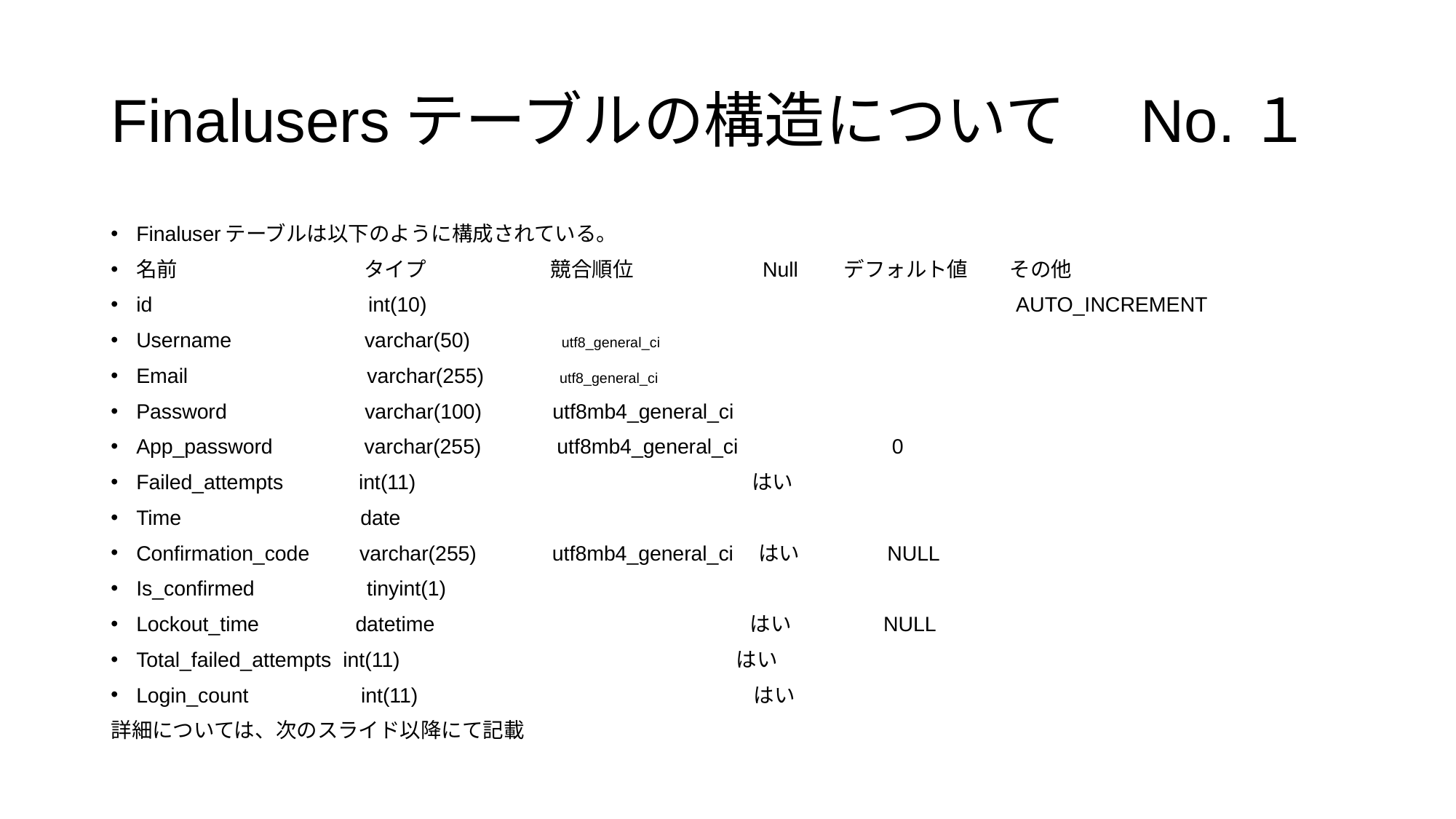

# Finalusersテーブルの構造について　No.１
Finaluserテーブルは以下のように構成されている。
名前　　　　　　　　　タイプ　　　　　　競合順位　　　　　　Null　　デフォルト値　　その他
id　　　　　　　　　　int(10)　　　　　　　　　　　　　　　　　　　　　　　　　　　　AUTO_INCREMENT
Username　　　　　　varchar(50)　　　　utf8_general_ci
Email　　　　　　　　 varchar(255)　　　 utf8_general_ci
Password　　　　　　 varchar(100)　　　utf8mb4_general_ci
App_password　　　　varchar(255)　　　 utf8mb4_general_ci　　　　　　　0
Failed_attempts　　　 int(11)　　　　　　　　　　　　　　　　はい
Time　　　　　　　　 date
Confirmation_code　　varchar(255)　　　 utf8mb4_general_ci　はい　　　　NULL
Is_confirmed　　　　　tinyint(1)
Lockout_time　　　　 datetime　　　　　　　　　　　　　　　はい　　　　 NULL
Total_failed_attempts  int(11)　　　　　　　　　　　　　　　　はい
Login_count　　　　　int(11)　　　　　　　　　　　　　　　　はい
詳細については、次のスライド以降にて記載